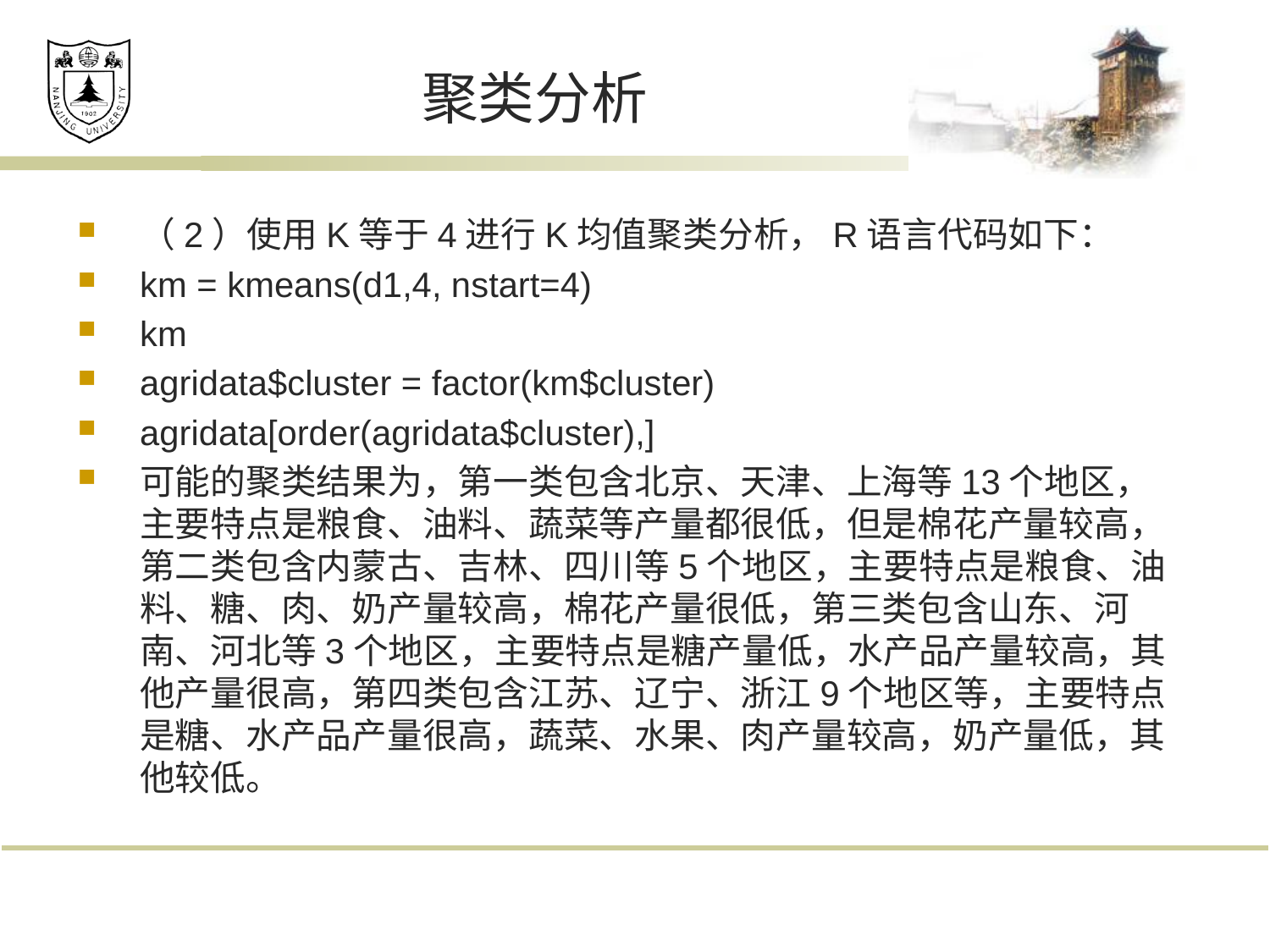

# 聚类分析
（2）使用K等于4进行K均值聚类分析，R语言代码如下：
km = kmeans(d1,4, nstart=4)
km
agridata$cluster = factor(km$cluster)
agridata[order(agridata$cluster),]
可能的聚类结果为，第一类包含北京、天津、上海等13个地区，主要特点是粮食、油料、蔬菜等产量都很低，但是棉花产量较高，第二类包含内蒙古、吉林、四川等5个地区，主要特点是粮食、油料、糖、肉、奶产量较高，棉花产量很低，第三类包含山东、河南、河北等3个地区，主要特点是糖产量低，水产品产量较高，其他产量很高，第四类包含江苏、辽宁、浙江9个地区等，主要特点是糖、水产品产量很高，蔬菜、水果、肉产量较高，奶产量低，其他较低。